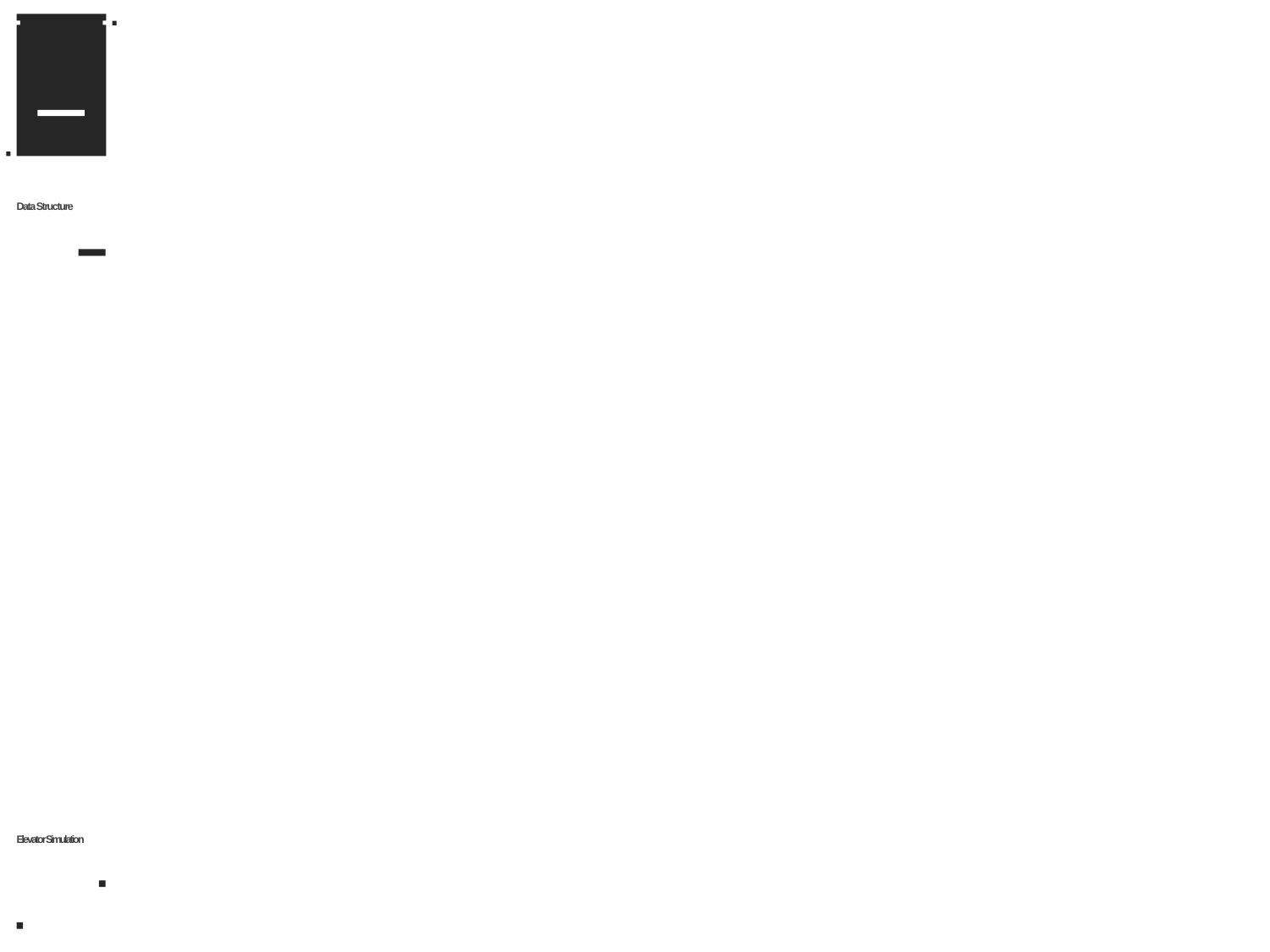

D

# Elevator Simulation

Data Structure : Team Project
Data Structure
How to Measuring Waiting Time
사전조사팀에서 진행
요일별, 시간별 인구 데이터
대략적인 대기시간

STEP 1.

Elevator Simulation